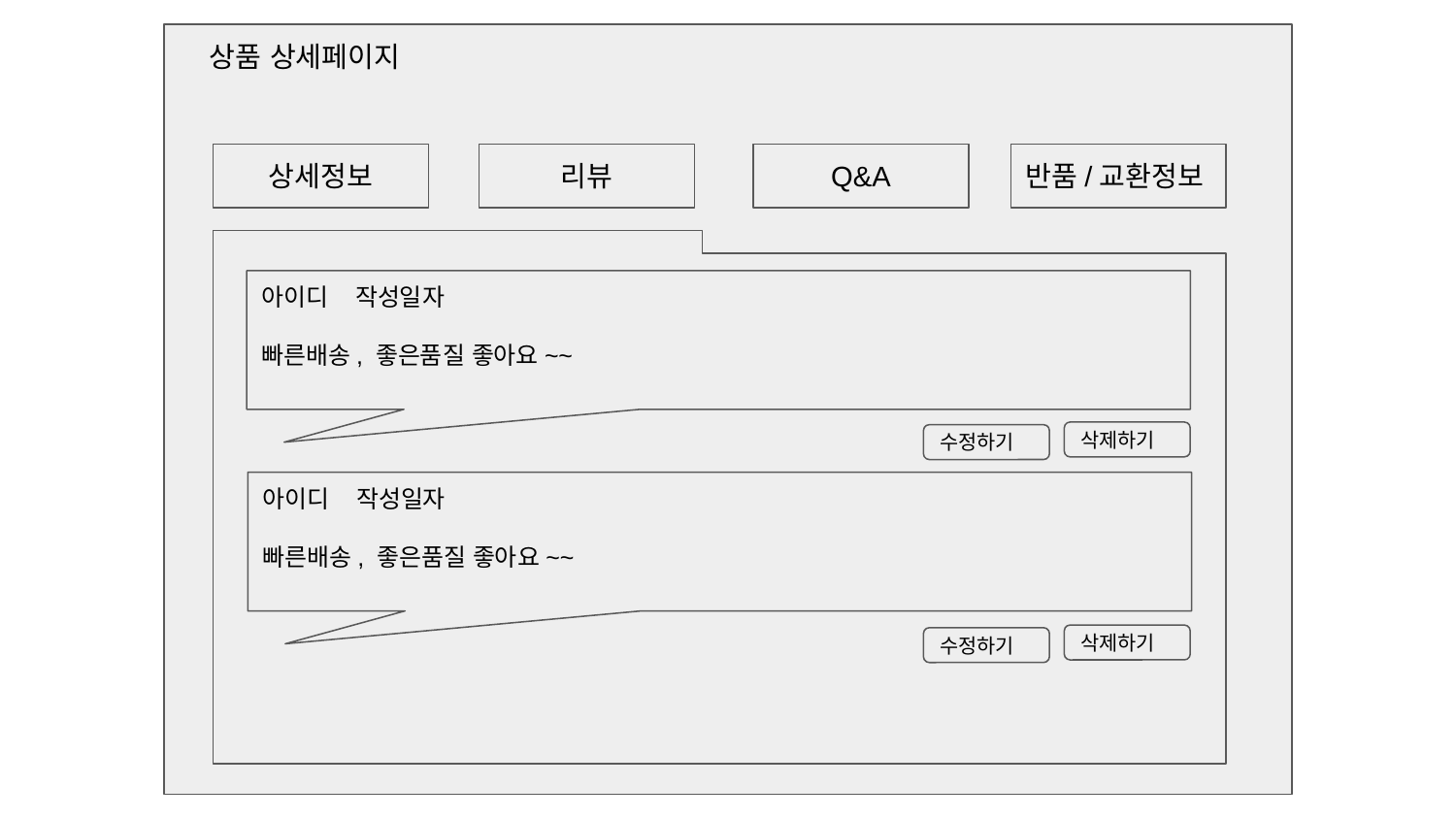

상품 상세페이지
상세정보
리뷰
Q&A
반품/교환정보

아이디    작성일자

빠른배송, 좋은품질 좋아요~~

삭제하기
수정하기
아이디    작성일자

빠른배송, 좋은품질 좋아요~~

삭제하기
수정하기